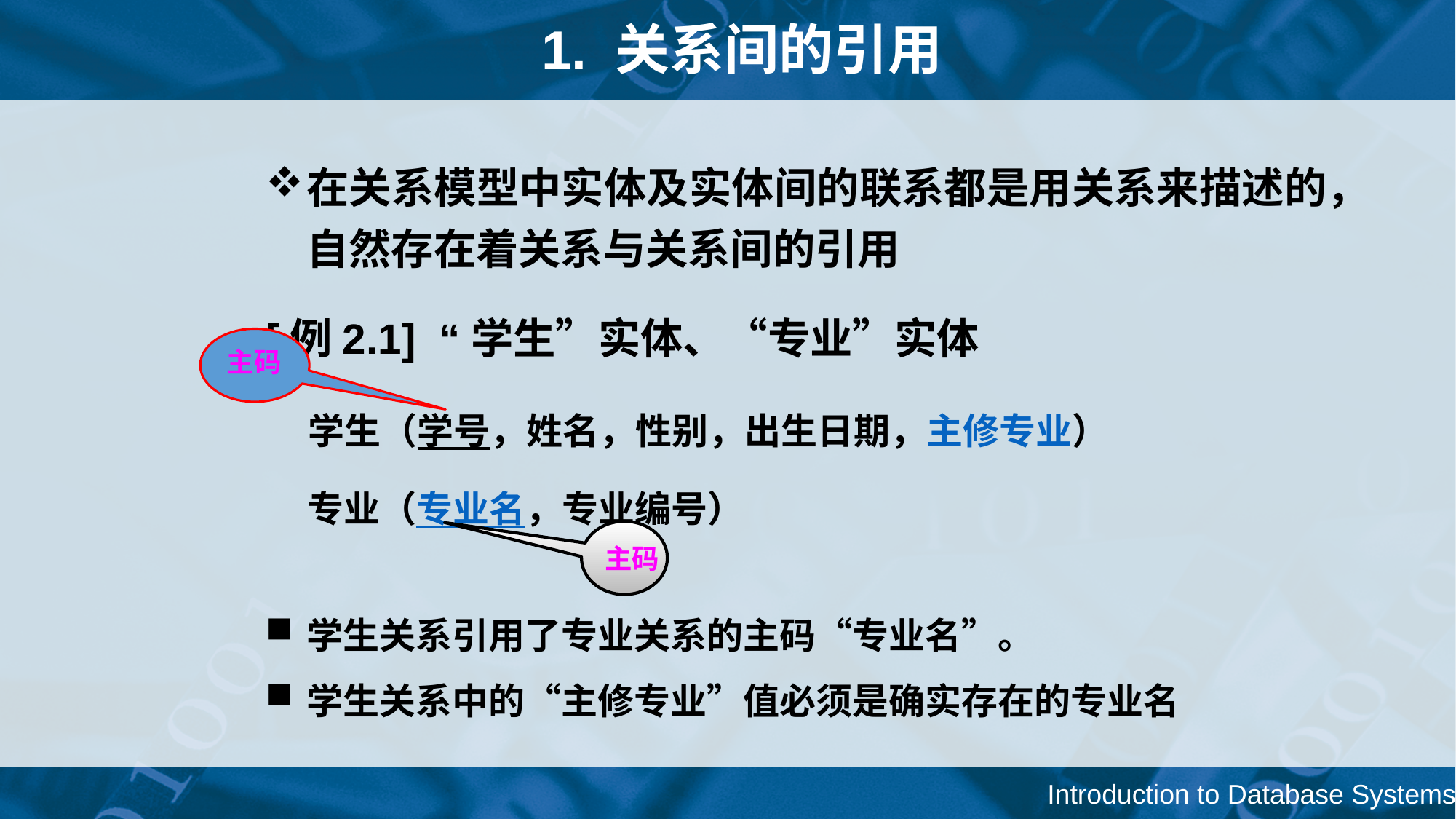

# 1. 关系间的引用
在关系模型中实体及实体间的联系都是用关系来描述的，自然存在着关系与关系间的引用
[例2.1]  “学生”实体、“专业”实体
　学生（学号，姓名，性别，出生日期，主修专业）
    专业（专业名，专业编号）
主码
主码
学生关系引用了专业关系的主码“专业名”。
学生关系中的“主修专业”值必须是确实存在的专业名